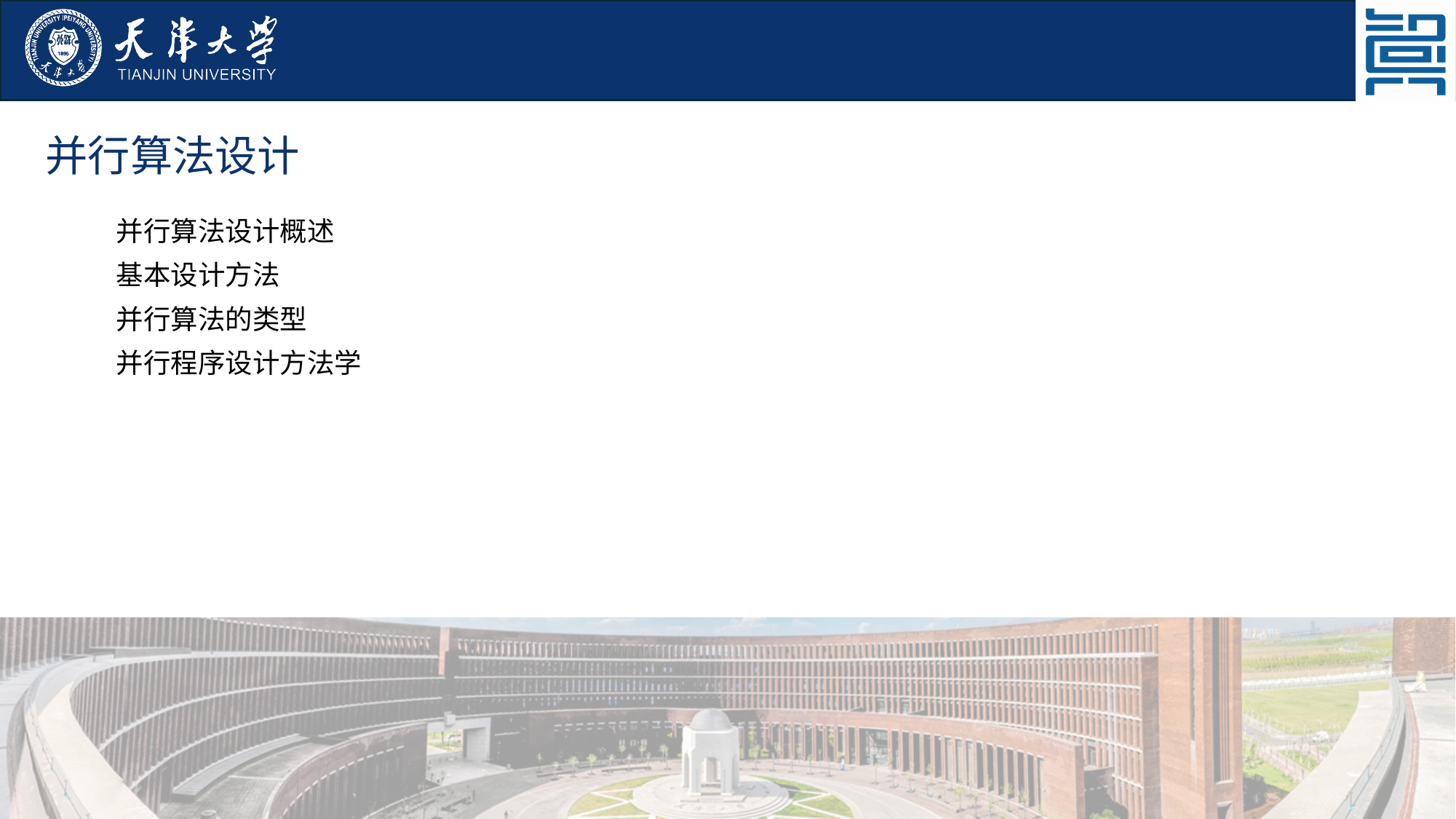

并行算法设计
并行算法设计概述
基本设计方法
并行算法的类型
并行程序设计方法学